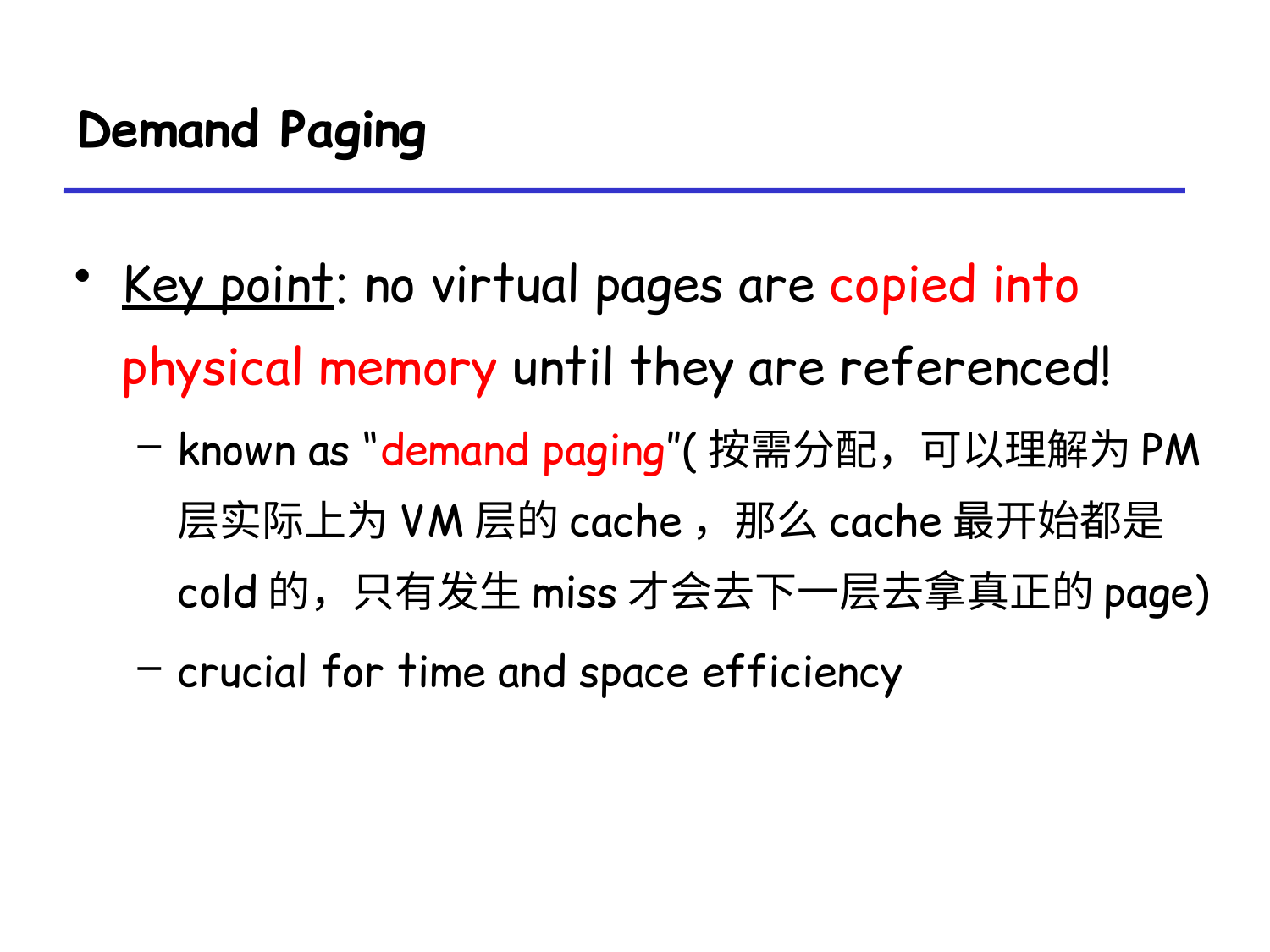

# Demand Paging
Key point: no virtual pages are copied into physical memory until they are referenced!
known as “demand paging”(按需分配，可以理解为PM层实际上为VM层的cache，那么cache最开始都是cold的，只有发生miss才会去下一层去拿真正的page)
crucial for time and space efficiency
30